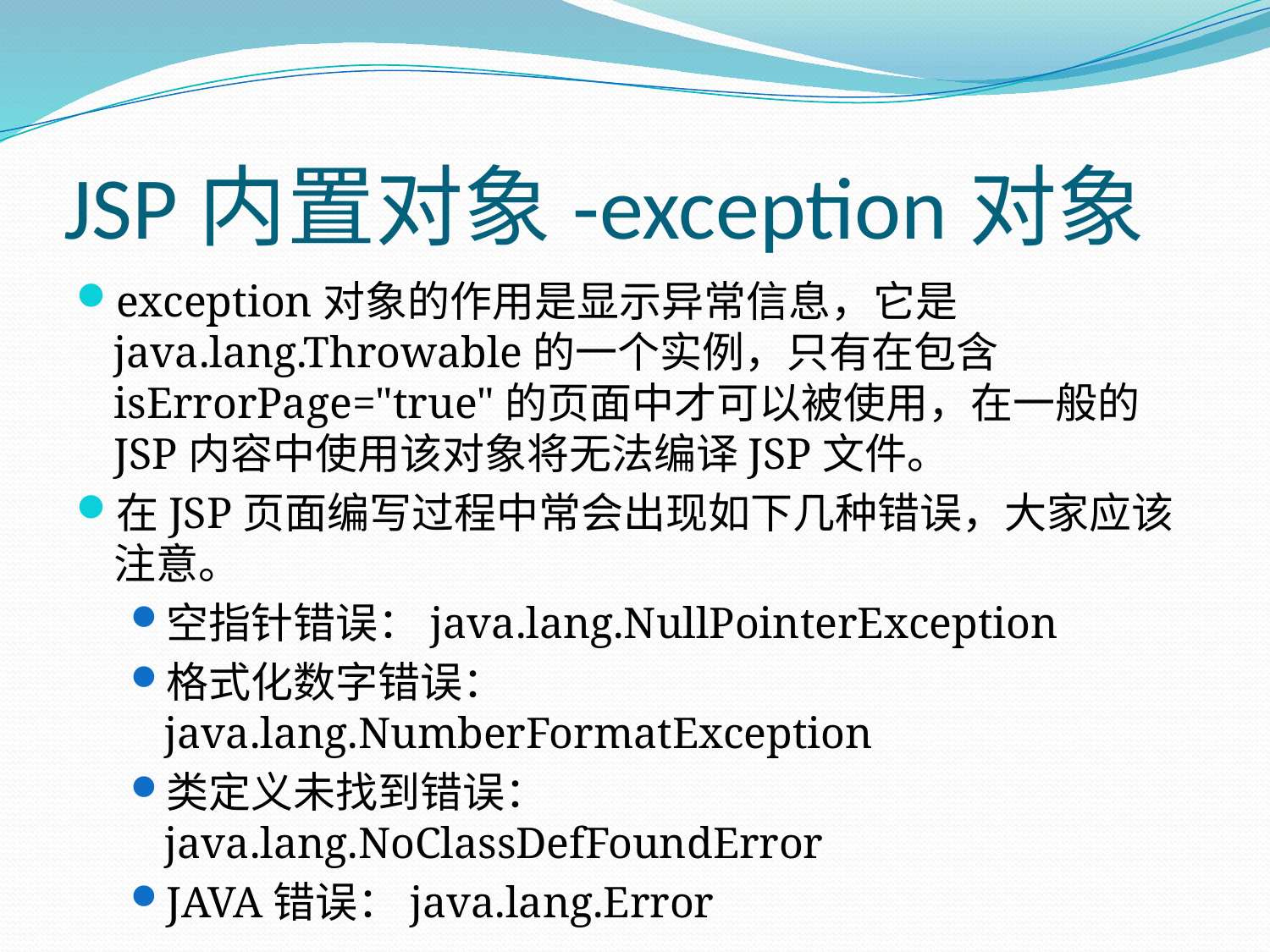

# JSP内置对象-exception对象
exception对象的作用是显示异常信息，它是java.lang.Throwable的一个实例，只有在包含isErrorPage="true"的页面中才可以被使用，在一般的JSP内容中使用该对象将无法编译JSP文件。
在JSP页面编写过程中常会出现如下几种错误，大家应该注意。
空指针错误：java.lang.NullPointerException
格式化数字错误：java.lang.NumberFormatException
类定义未找到错误：java.lang.NoClassDefFoundError
JAVA错误：java.lang.Error